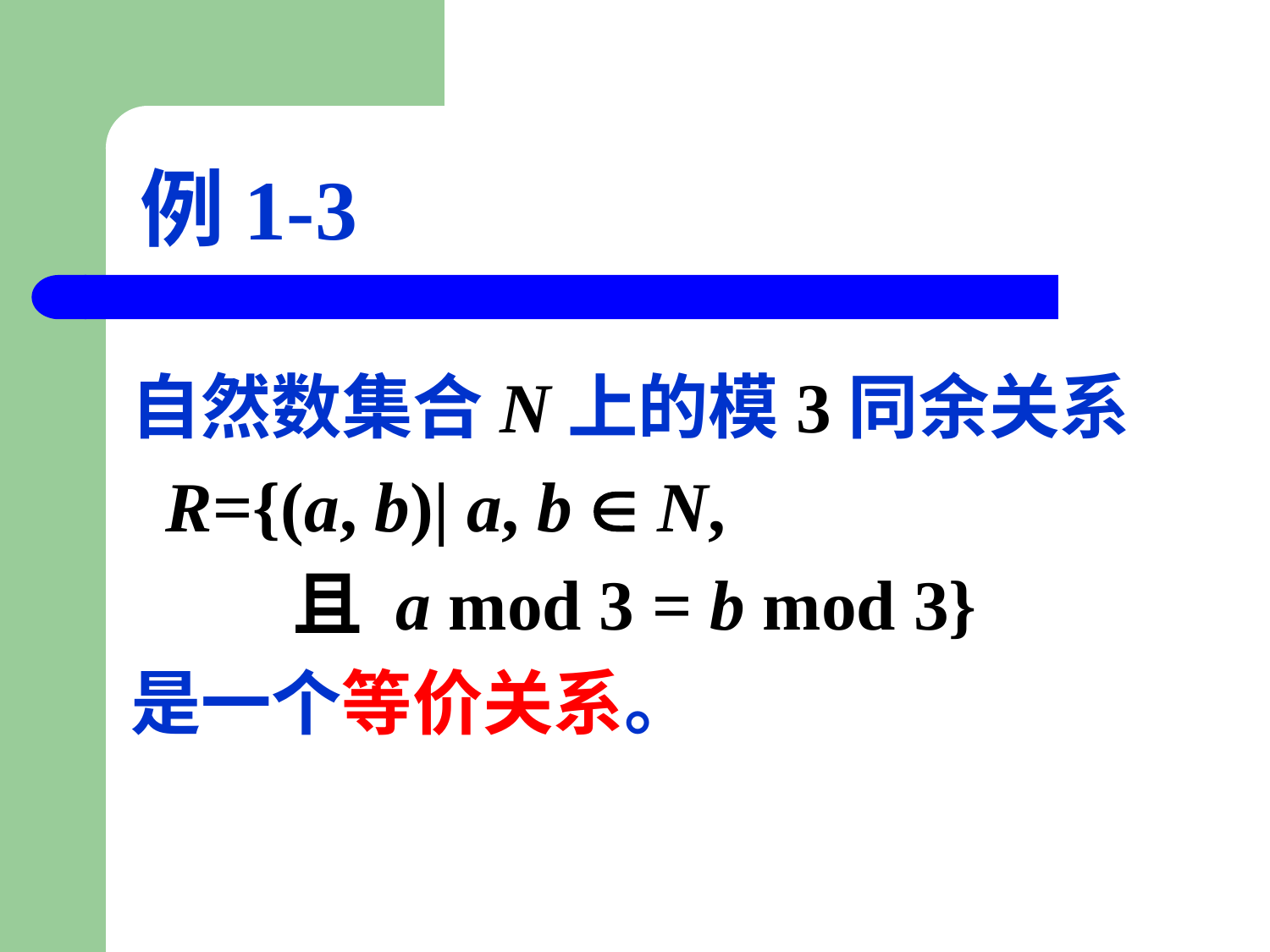

# 例1-3
自然数集合N上的模3同余关系
  R={(a, b)| a, b ∈ N,
         且 a mod 3 = b mod 3}
是一个等价关系。